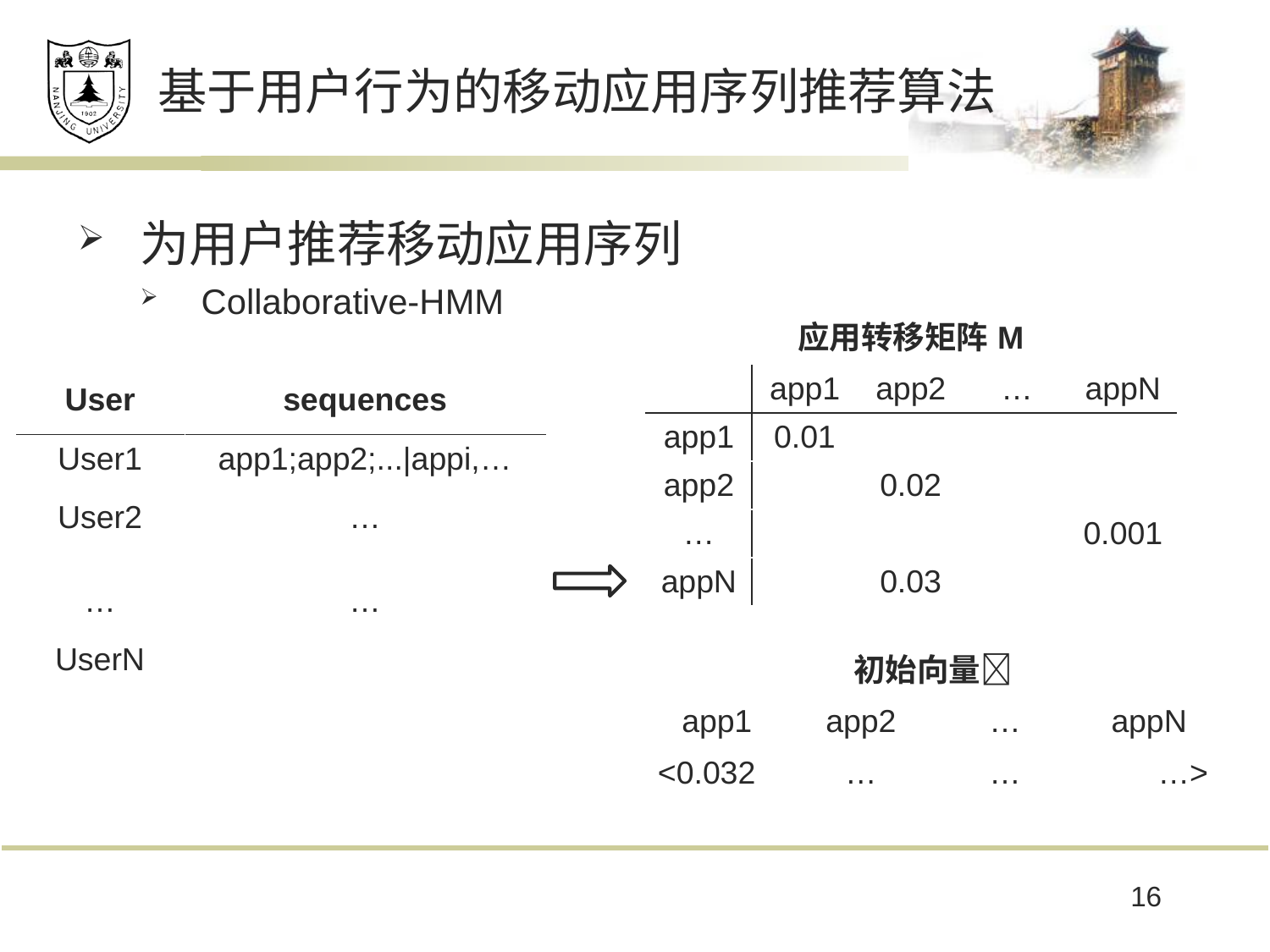

# 基于用户行为的移动应用序列推荐算法
为用户推荐移动应用序列
Collaborative-HMM
| 应用转移矩阵M |  |  |  |  |
| --- | --- | --- | --- | --- |
|  | app1 | app2 | … | appN |
| app1 | 0.01 |  |  |  |
| app2 |  | 0.02 |  |  |
| … |  |  |  | 0.001 |
| appN |  | 0.03 |  |  |
| User | sequences |
| --- | --- |
| User1 | app1;app2;...|appi,… |
| User2 | … |
| … | … |
| UserN |  |

| 初始向量π |  |  |  |
| --- | --- | --- | --- |
| app1 | app2 | … | appN |
| <0.032 | … | … | …> |
16